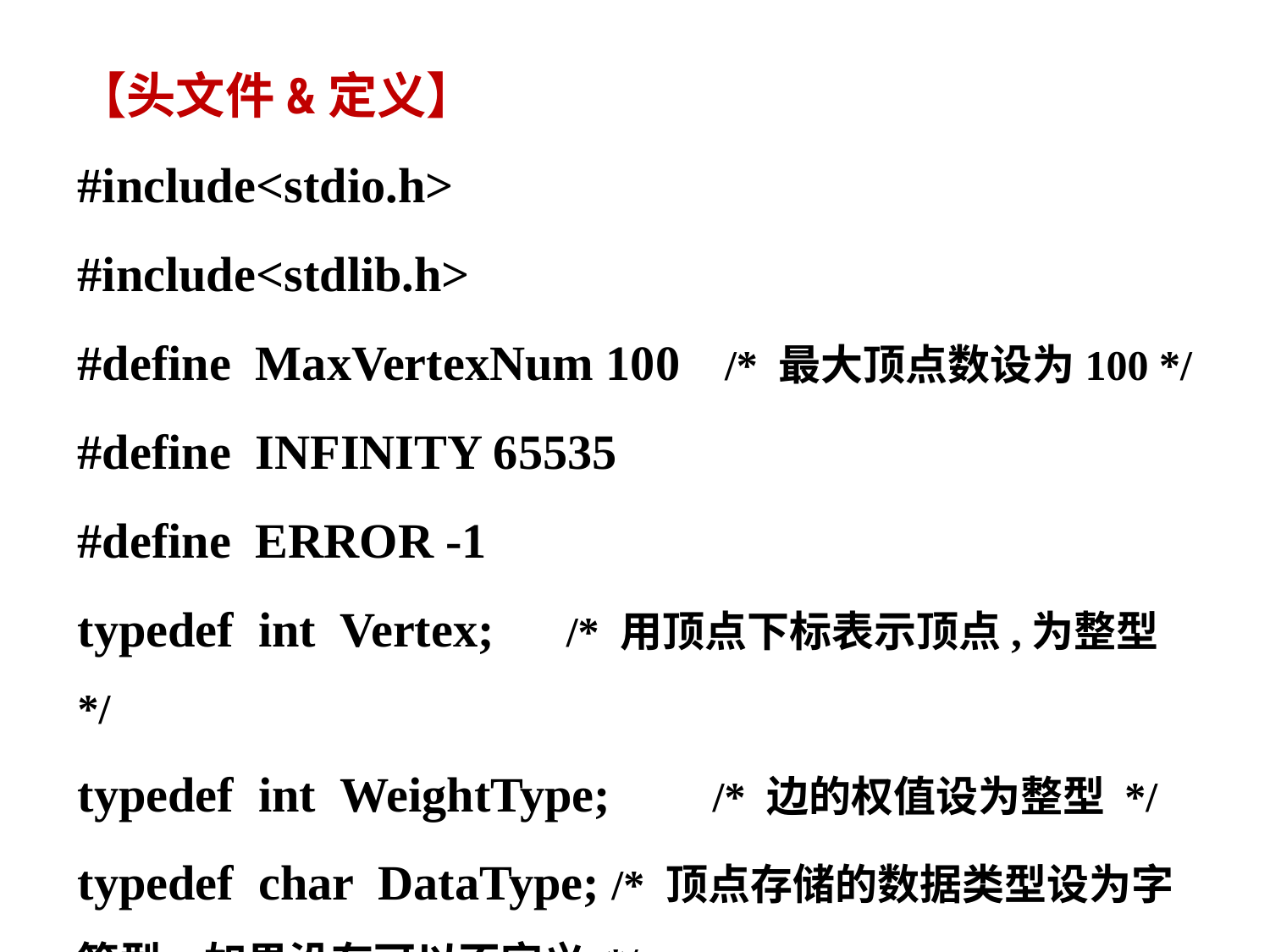

【头文件&定义】
#include<stdio.h>
#include<stdlib.h>
#define  MaxVertexNum 100	 /* 最大顶点数设为100 */
#define  INFINITY 65535
#define  ERROR -1
typedef  int  Vertex;      /* 用顶点下标表示顶点,为整型 */
typedef  int  WeightType; 	/* 边的权值设为整型 */
typedef  char  DataType; /* 顶点存储的数据类型设为字符型，如果没有可以不定义 */